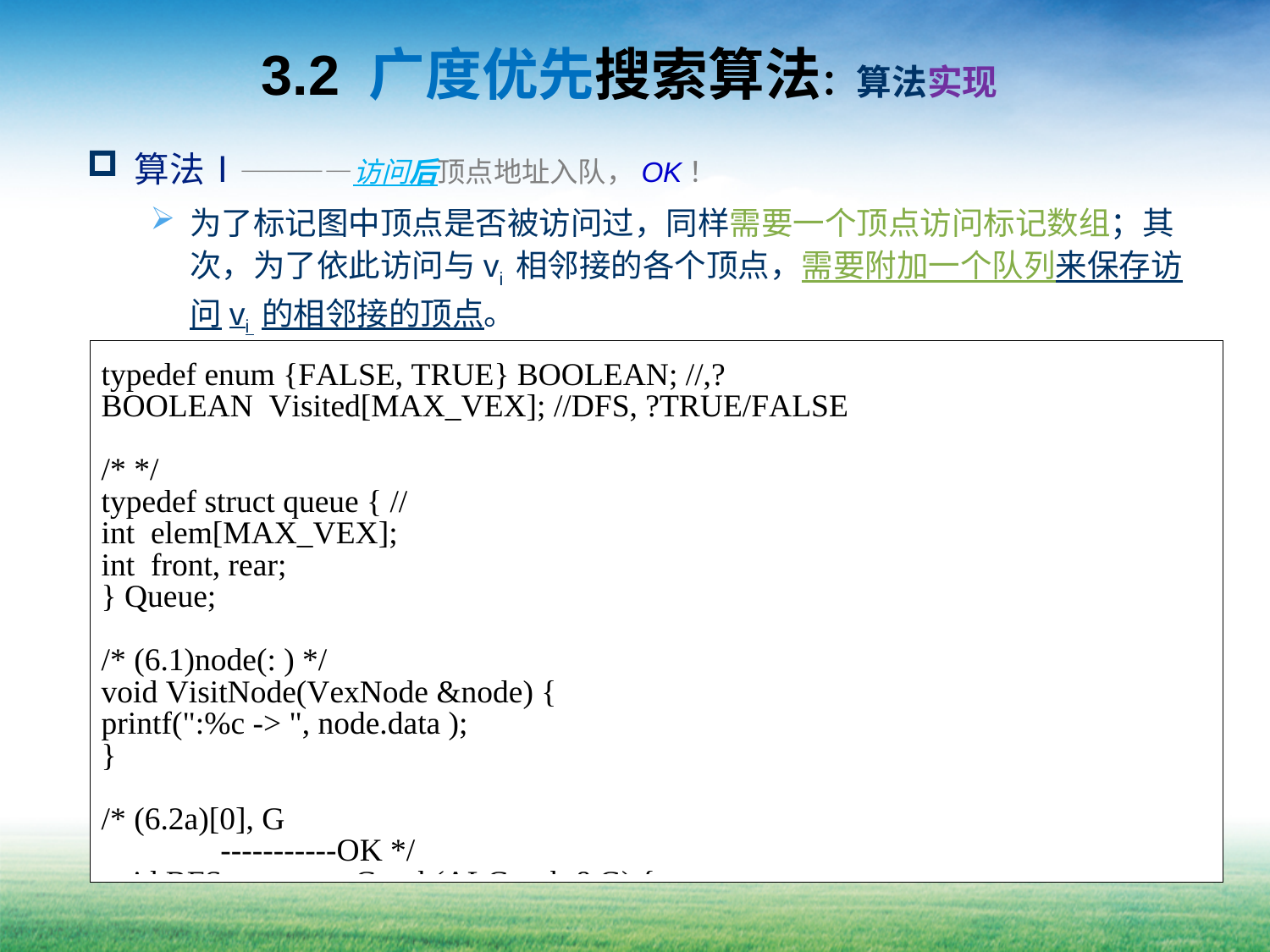

# 3.2 广度优先搜索算法：算法实现
算法Ⅰ————访问后顶点地址入队，OK！
为了标记图中顶点是否被访问过，同样需要一个顶点访问标记数组；其次，为了依此访问与vi 相邻接的各个顶点，需要附加一个队列来保存访问vi 的相邻接的顶点。